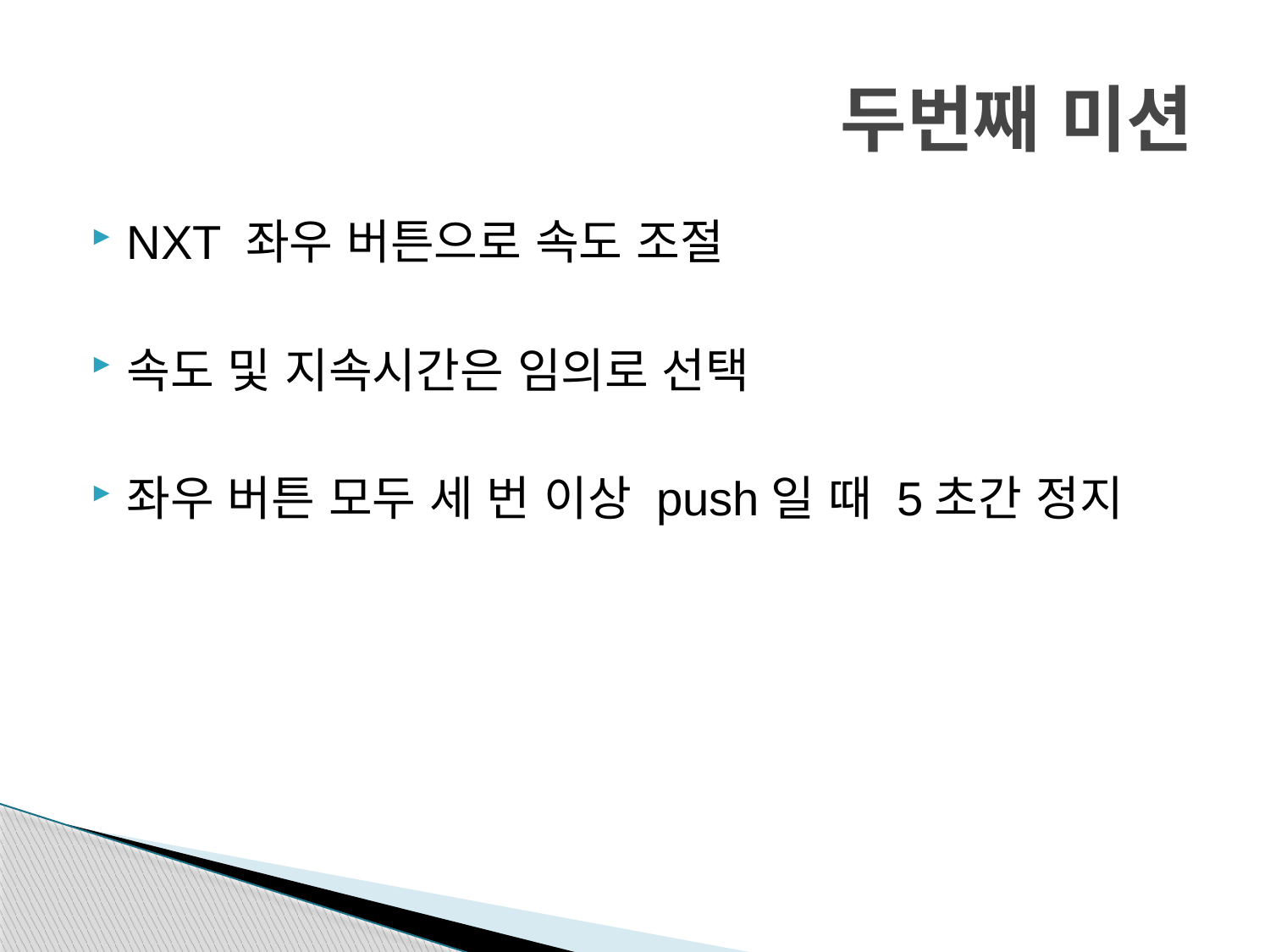

# 두번째 미션
NXT 좌우 버튼으로 속도 조절

속도 및 지속시간은 임의로 선택

좌우 버튼 모두 세 번 이상 push일 때 5초간 정지